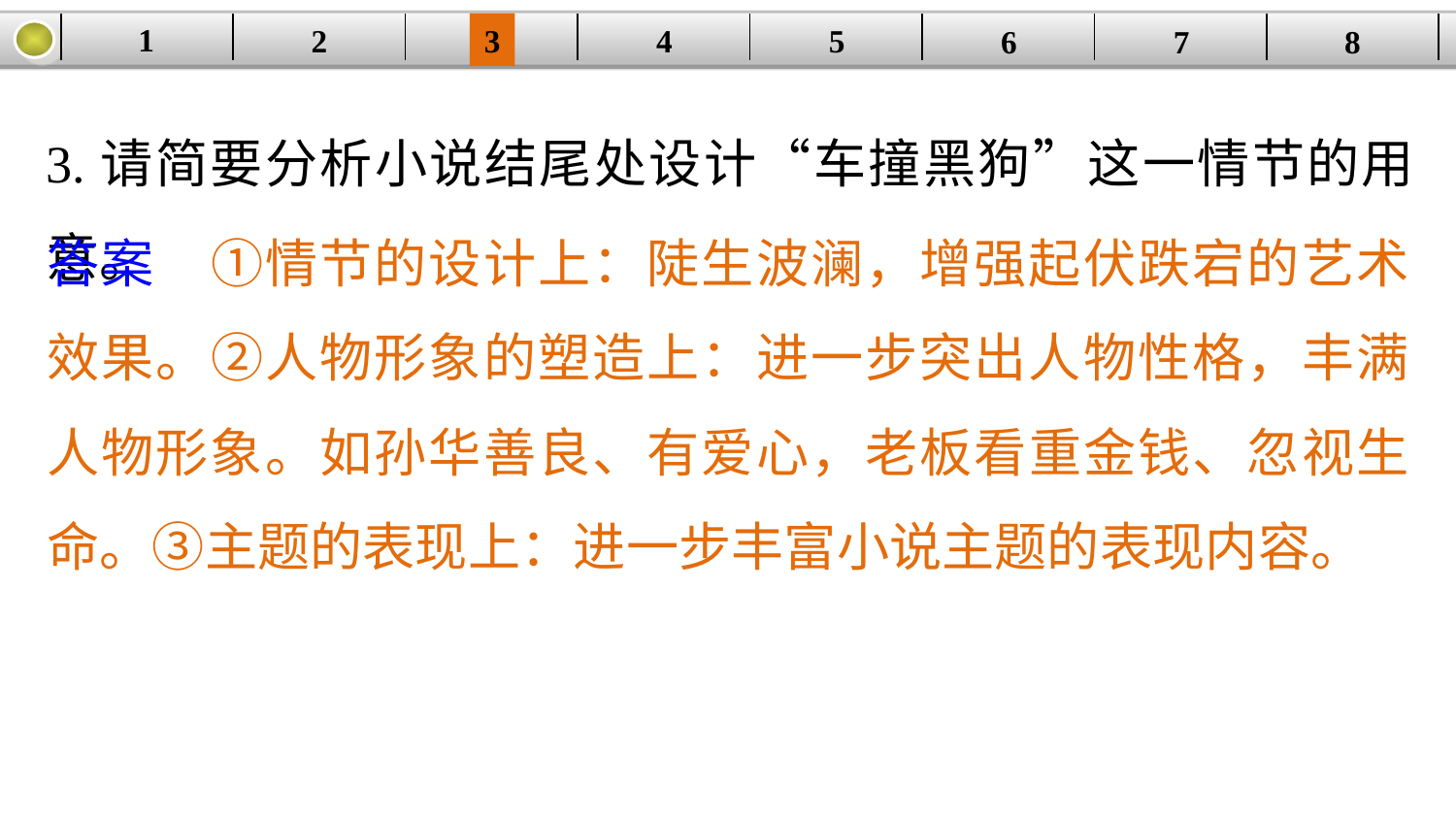

1
2
3
4
|  |  |  |  |  |  |  |  |
| --- | --- | --- | --- | --- | --- | --- | --- |
5
6
7
8

3.请简要分析小说结尾处设计“车撞黑狗”这一情节的用意。
答案　①情节的设计上：陡生波澜，增强起伏跌宕的艺术效果。②人物形象的塑造上：进一步突出人物性格，丰满人物形象。如孙华善良、有爱心，老板看重金钱、忽视生命。③主题的表现上：进一步丰富小说主题的表现内容。